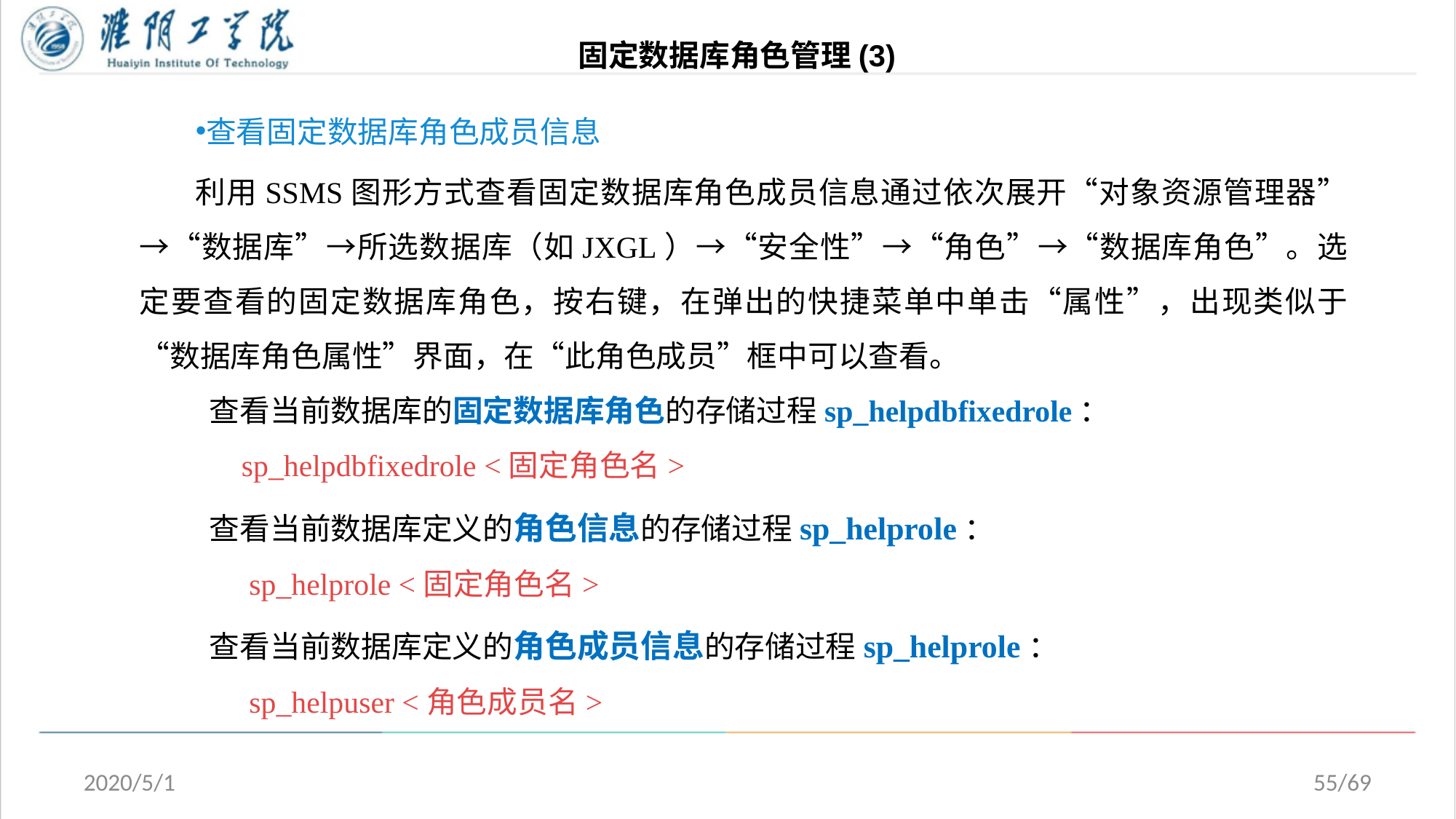

# 固定数据库角色管理(3)
查看固定数据库角色成员信息
利用SSMS图形方式查看固定数据库角色成员信息通过依次展开“对象资源管理器”→“数据库”→所选数据库（如JXGL）→“安全性”→“角色”→“数据库角色”。选定要查看的固定数据库角色，按右键，在弹出的快捷菜单中单击“属性”，出现类似于 “数据库角色属性”界面，在“此角色成员”框中可以查看。
 查看当前数据库的固定数据库角色的存储过程sp_helpdbfixedrole：
      sp_helpdbfixedrole <固定角色名>
 查看当前数据库定义的角色信息的存储过程sp_helprole：
       sp_helprole <固定角色名>
 查看当前数据库定义的角色成员信息的存储过程sp_helprole：
       sp_helpuser <角色成员名>
2020/5/1
55/69